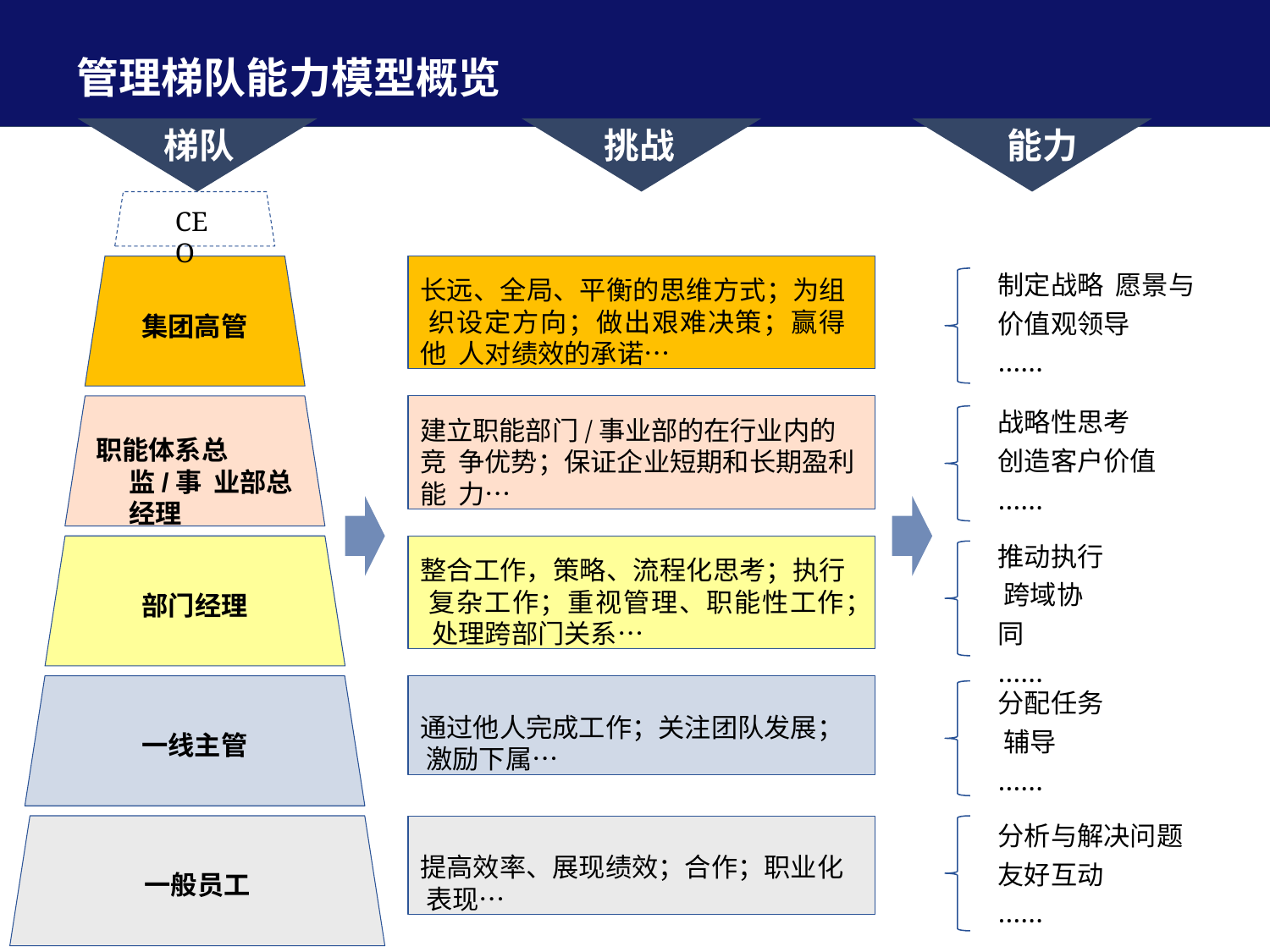

# 管理梯队能力模型概览

梯队
挑战
能力

CEO

长远、全局、平衡的思维方式；为组  织设定方向；做出艰难决策；赢得他  人对绩效的承诺…
制定战略  愿景与价值观领导
……

集团高管

建立职能部门/事业部的在行业内的竞  争优势；保证企业短期和长期盈利能  力…
战略性思考  创造客户价值
……

职能体系总监/事  业部总经理

推动执行  跨域协同
……

整合工作，策略、流程化思考；执行  复杂工作；重视管理、职能性工作；  处理跨部门关系…

部门经理

通过他人完成工作；关注团队发展；  激励下属…
分配任务  辅导
……

一线主管

提高效率、展现绩效；合作；职业化  表现…

分析与解决问题

友好互动
……

一般员工